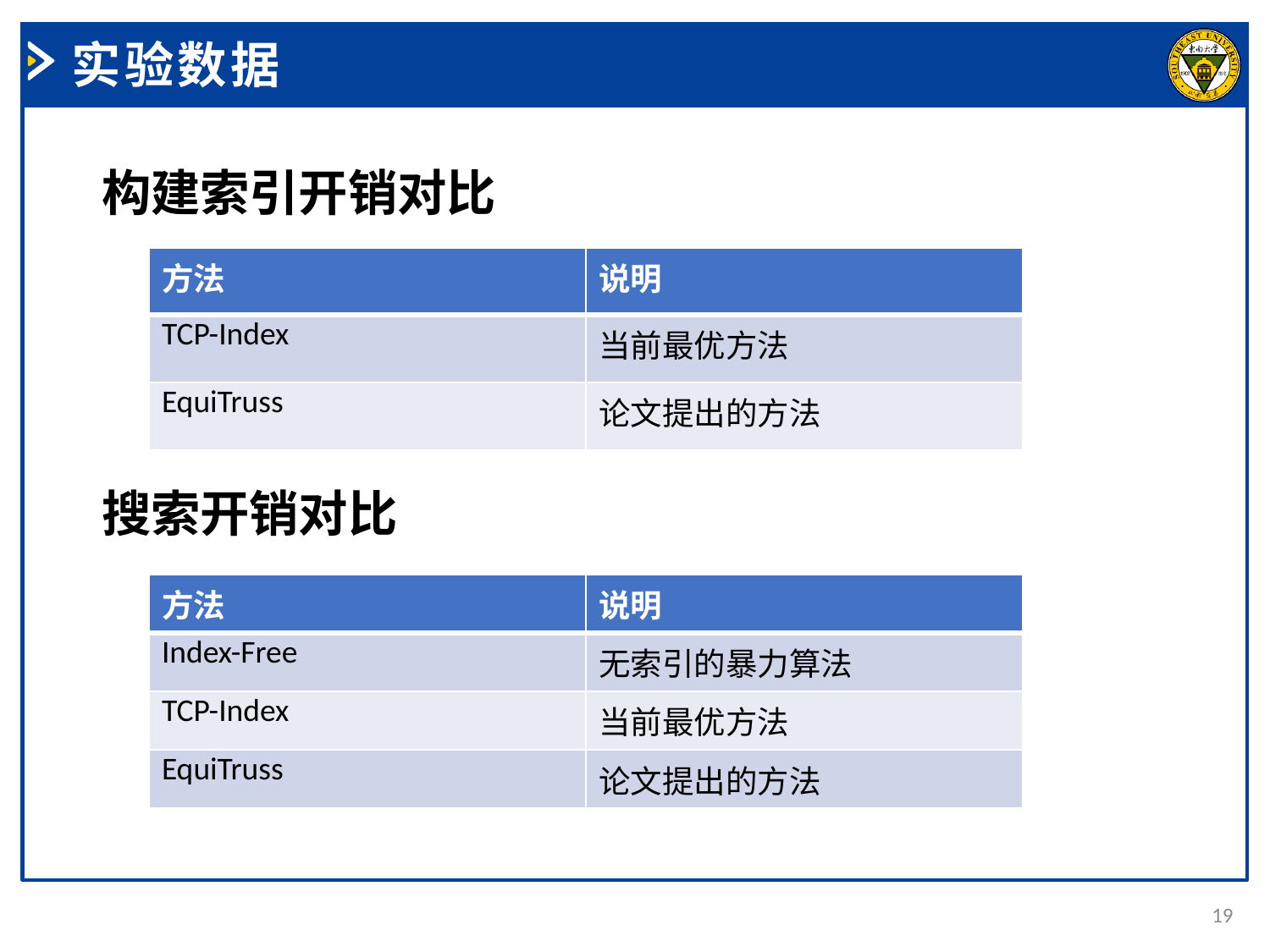

实验数据
构建索引开销对比
| 方法 | 说明 |
| --- | --- |
| TCP-Index | 当前最优方法 |
| EquiTruss | 论文提出的方法 |
搜索开销对比
| 方法 | 说明 |
| --- | --- |
| Index-Free | 无索引的暴力算法 |
| TCP-Index | 当前最优方法 |
| EquiTruss | 论文提出的方法 |
19